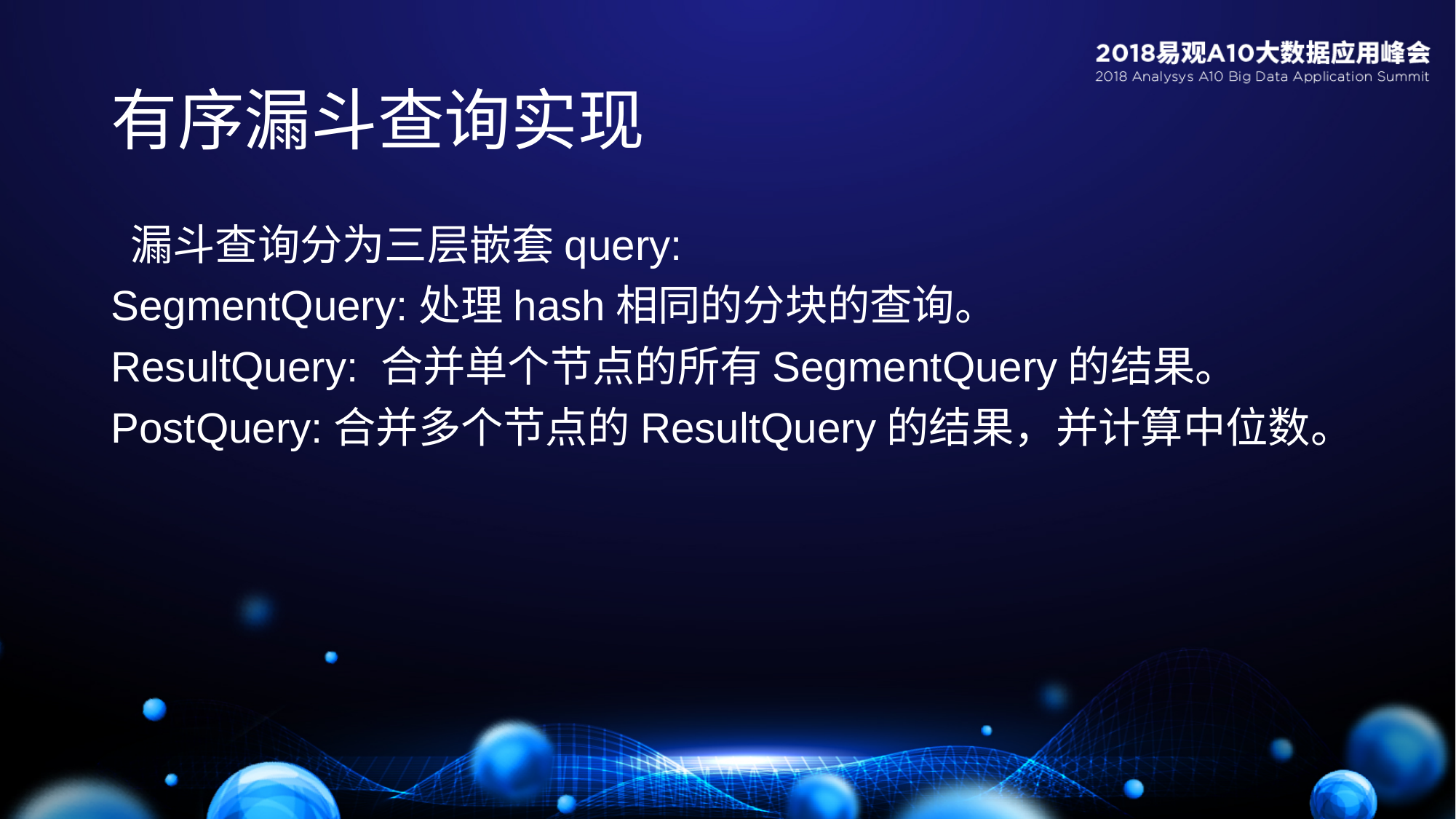

# 有序漏斗查询实现
 漏斗查询分为三层嵌套query:
SegmentQuery:处理hash相同的分块的查询。
ResultQuery: 合并单个节点的所有SegmentQuery的结果。
PostQuery:合并多个节点的ResultQuery的结果，并计算中位数。